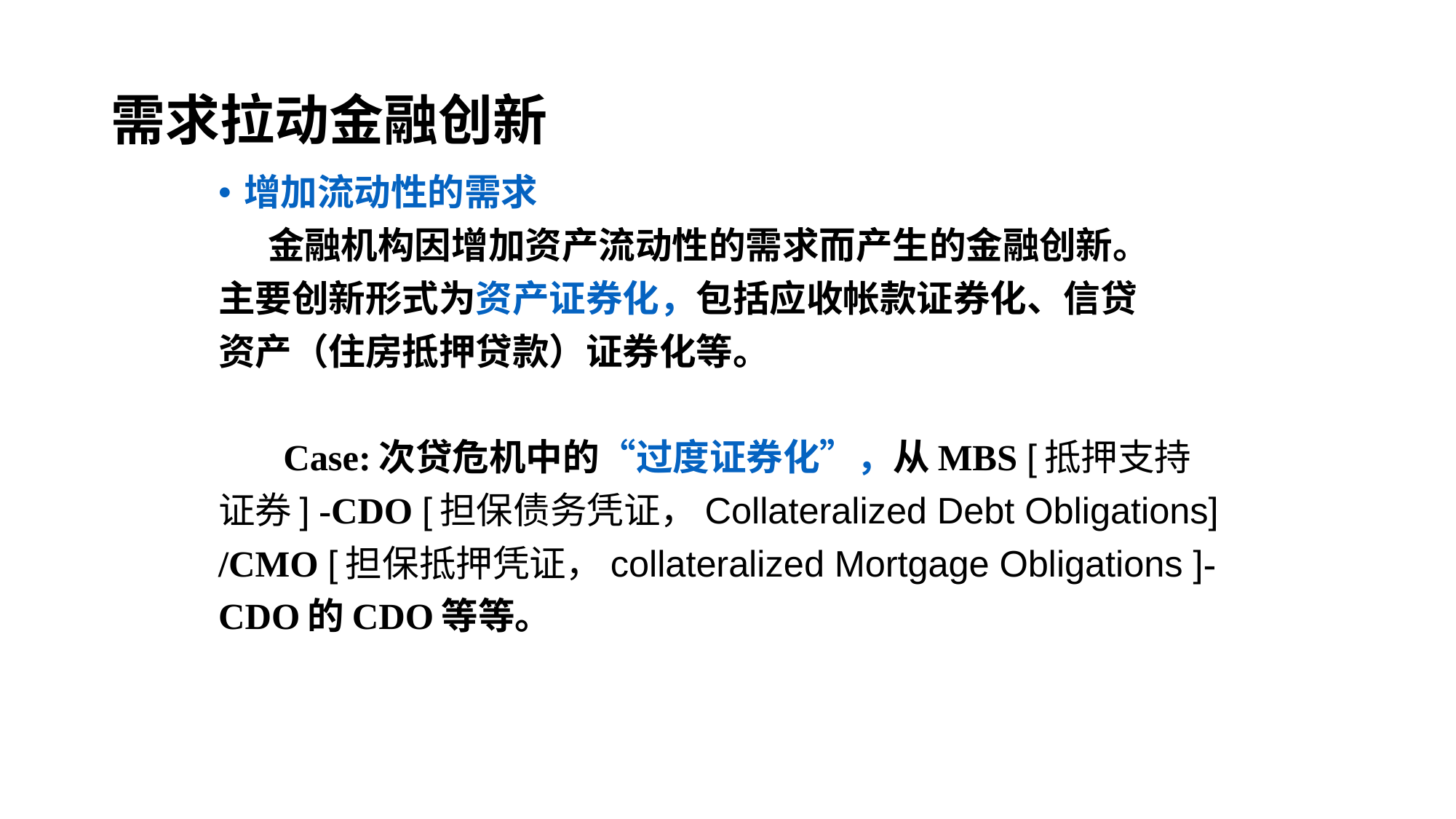

需求拉动金融创新
增加流动性的需求
     金融机构因增加资产流动性的需求而产生的金融创新。
主要创新形式为资产证券化，包括应收帐款证券化、信贷
资产（住房抵押贷款）证券化等。

       Case:次贷危机中的“过度证券化”，从MBS [抵押支持
证券] -CDO [担保债务凭证，Collateralized Debt Obligations]
/CMO [担保抵押凭证，collateralized Mortgage Obligations ]-
CDO的CDO等等。